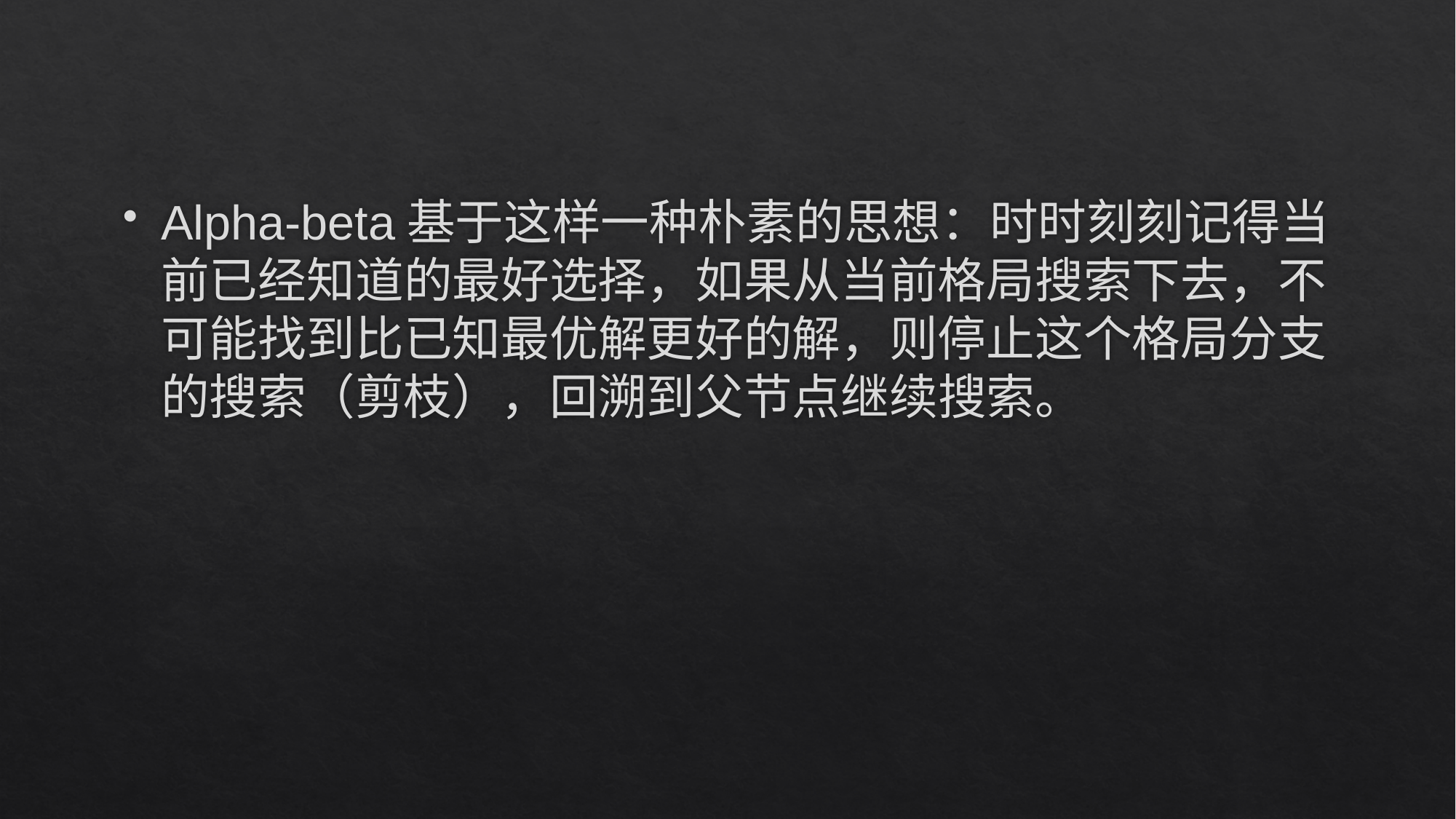

Alpha-beta基于这样一种朴素的思想：时时刻刻记得当前已经知道的最好选择，如果从当前格局搜索下去，不可能找到比已知最优解更好的解，则停止这个格局分支的搜索（剪枝），回溯到父节点继续搜索。